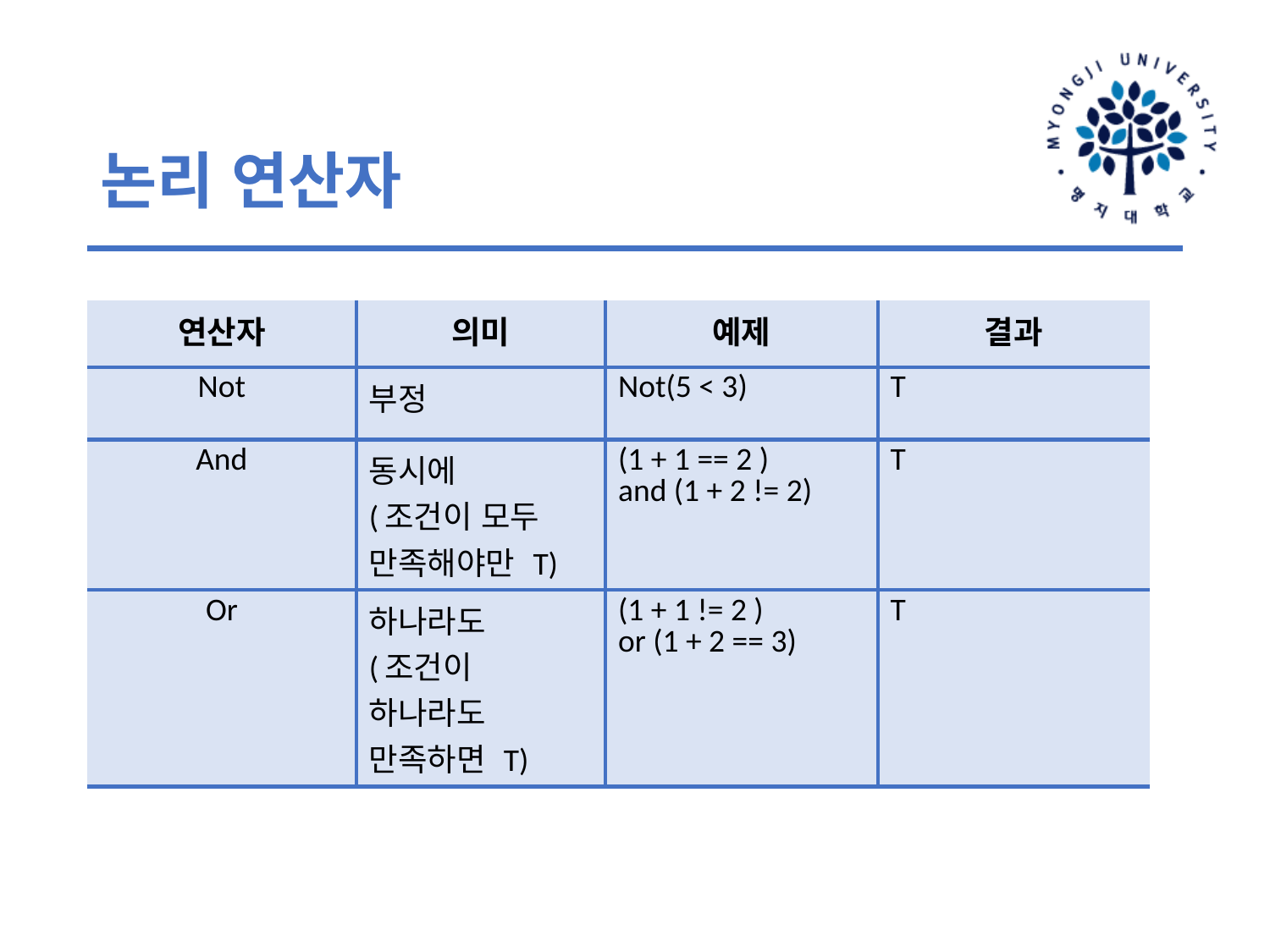

# 논리 연산자
| 연산자 | 의미 | 예제 | 결과 |
| --- | --- | --- | --- |
| Not | 부정 | Not(5 < 3) | T |
| And | 동시에 (조건이 모두 만족해야만 T) | (1 + 1 == 2 ) and (1 + 2 != 2) | T |
| Or | 하나라도 (조건이 하나라도 만족하면 T) | (1 + 1 != 2 ) or (1 + 2 == 3) | T |